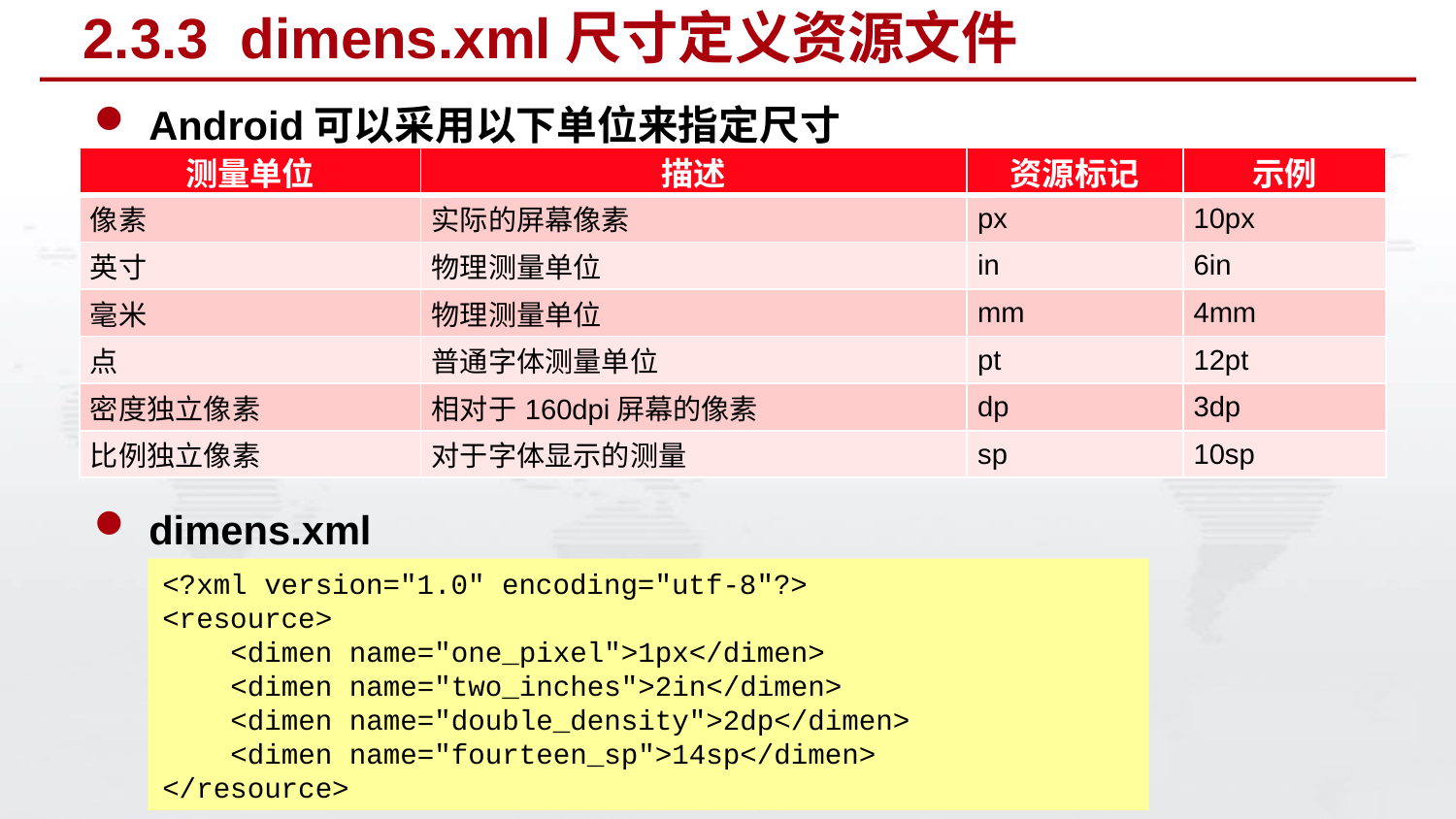

# 2.3.3  dimens.xml尺寸定义资源文件
Android可以采用以下单位来指定尺寸

dimens.xml

| 测量单位 | 描述 | 资源标记 | 示例 |
| --- | --- | --- | --- |
| 像素 | 实际的屏幕像素 | px | 10px |
| 英寸 | 物理测量单位 | in | 6in |
| 毫米 | 物理测量单位 | mm | 4mm |
| 点 | 普通字体测量单位 | pt | 12pt |
| 密度独立像素 | 相对于160dpi屏幕的像素 | dp | 3dp |
| 比例独立像素 | 对于字体显示的测量 | sp | 10sp |
<?xml version="1.0" encoding="utf-8"?>
<resource>
    <dimen name="one_pixel">1px</dimen>
    <dimen name="two_inches">2in</dimen>
    <dimen name="double_density">2dp</dimen>
    <dimen name="fourteen_sp">14sp</dimen>
</resource>